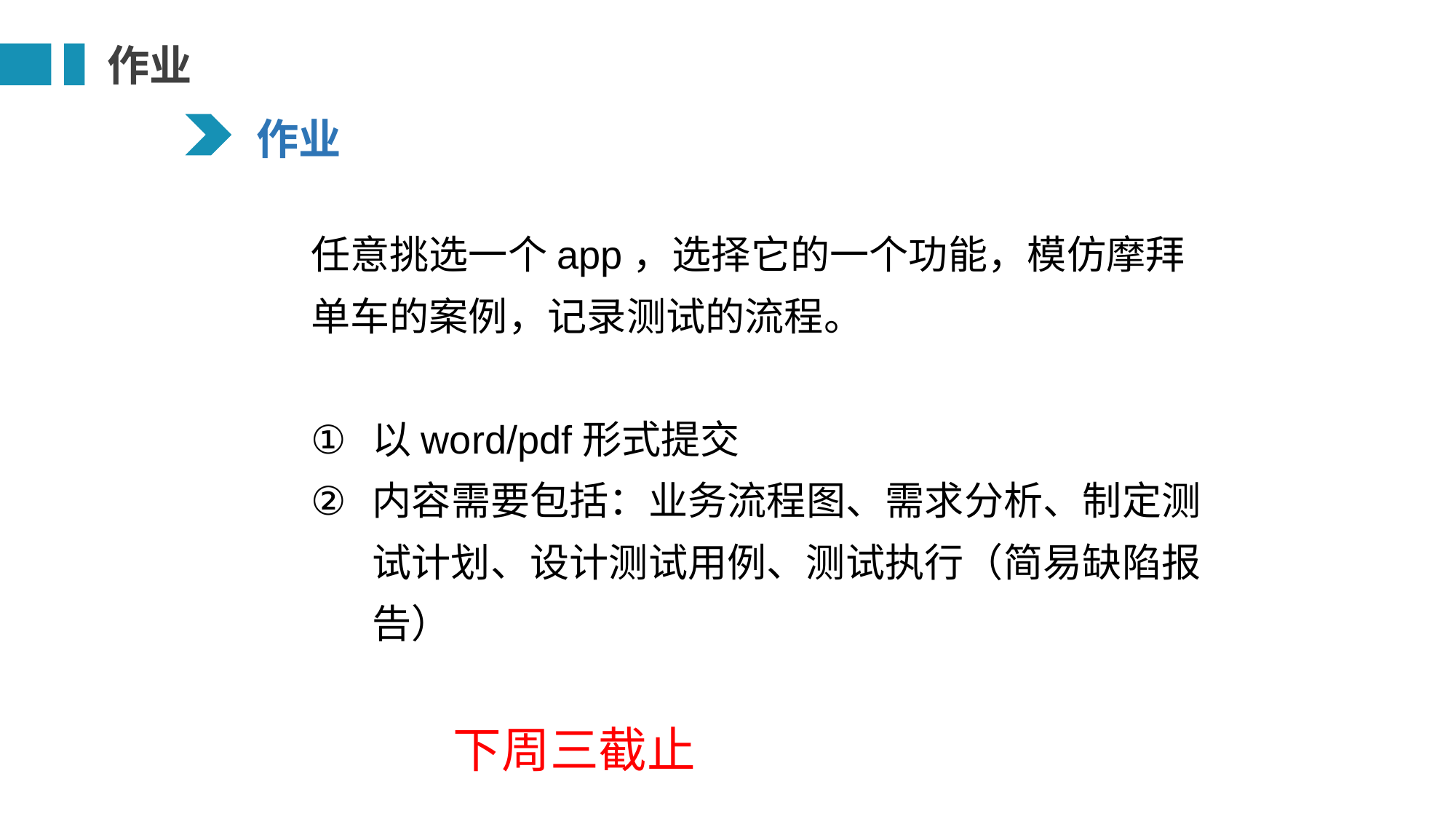

作业

作业
任意挑选一个app，选择它的一个功能，模仿摩拜单车的案例，记录测试的流程。

以word/pdf形式提交
内容需要包括：业务流程图、需求分析、制定测试计划、设计测试用例、测试执行（简易缺陷报告）
下周三截止
99